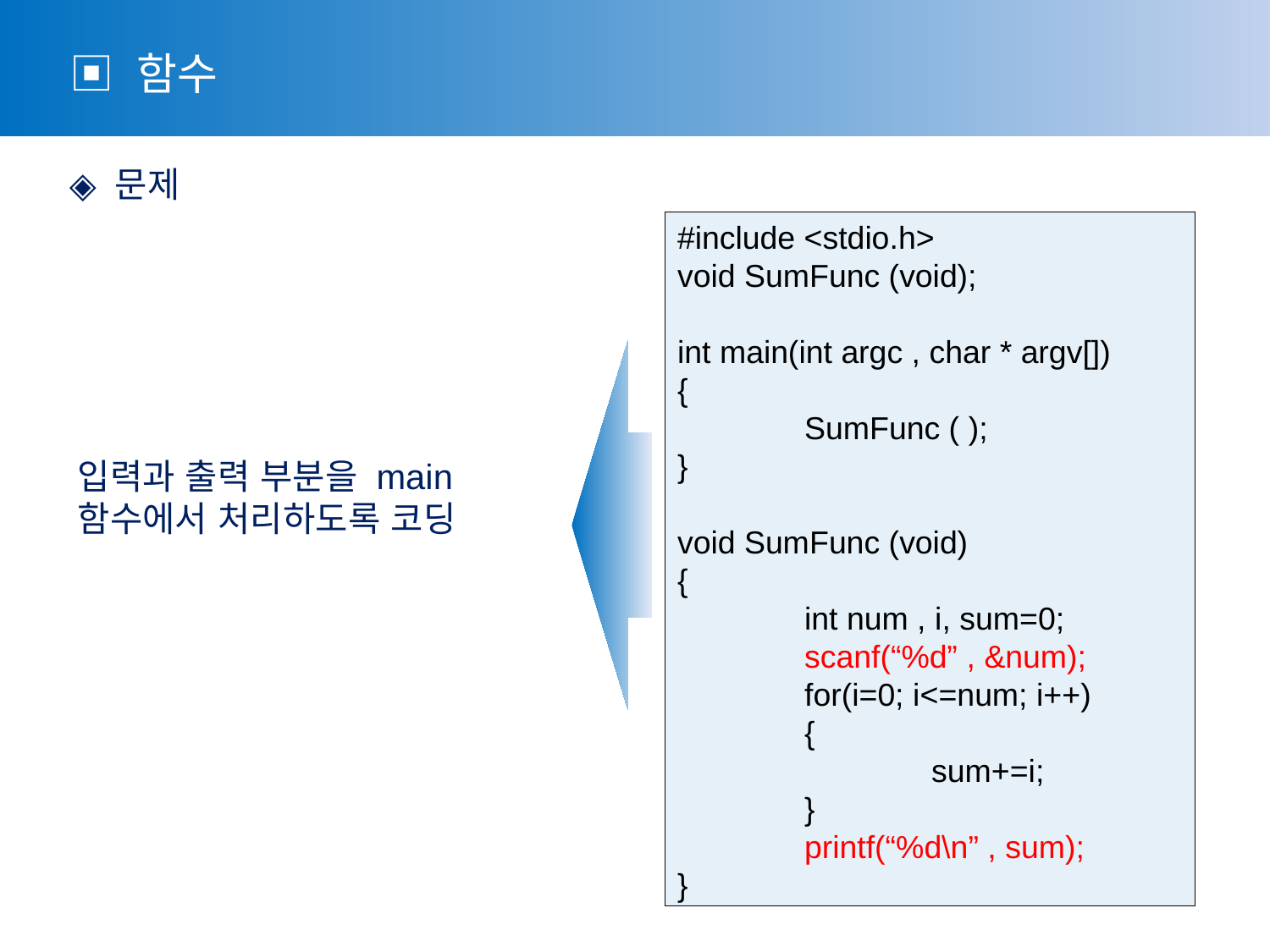

▣ 함수
◈ 문제
#include <stdio.h>
void SumFunc (void);

int main(int argc , char * argv[])
{
	SumFunc ( );
}

void SumFunc (void)
{
	int num , i, sum=0;
	scanf(“%d” , &num);
	for(i=0; i<=num; i++)
	{
		sum+=i;
	}
	printf(“%d\n” , sum);
}

입력과 출력 부분을 main
함수에서 처리하도록 코딩